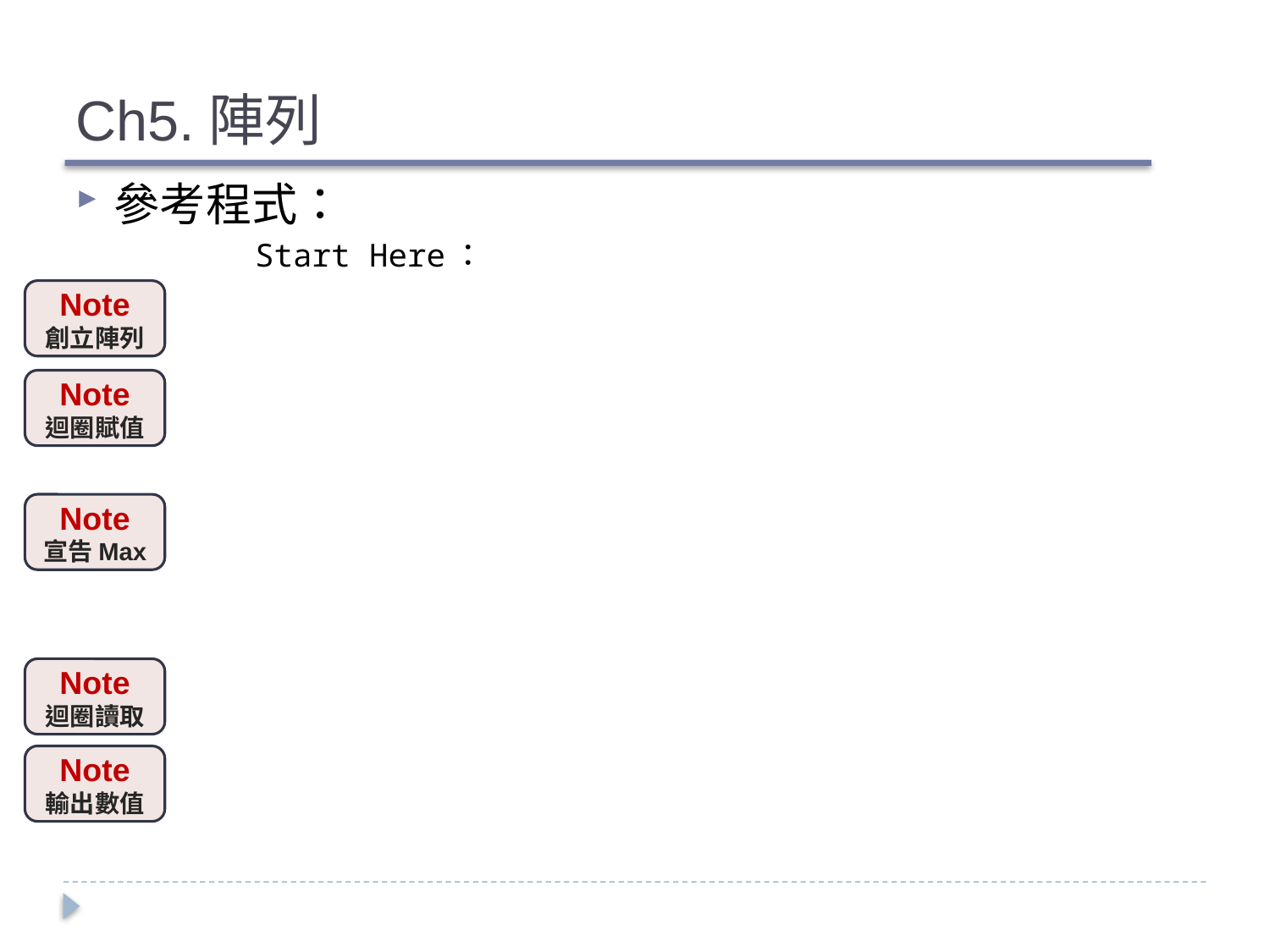

# Ch5.陣列
參考程式：

Start Here：

Note
創立陣列
Note
迴圈賦值
Note
宣告Max
Note
迴圈讀取
Note
輸出數值